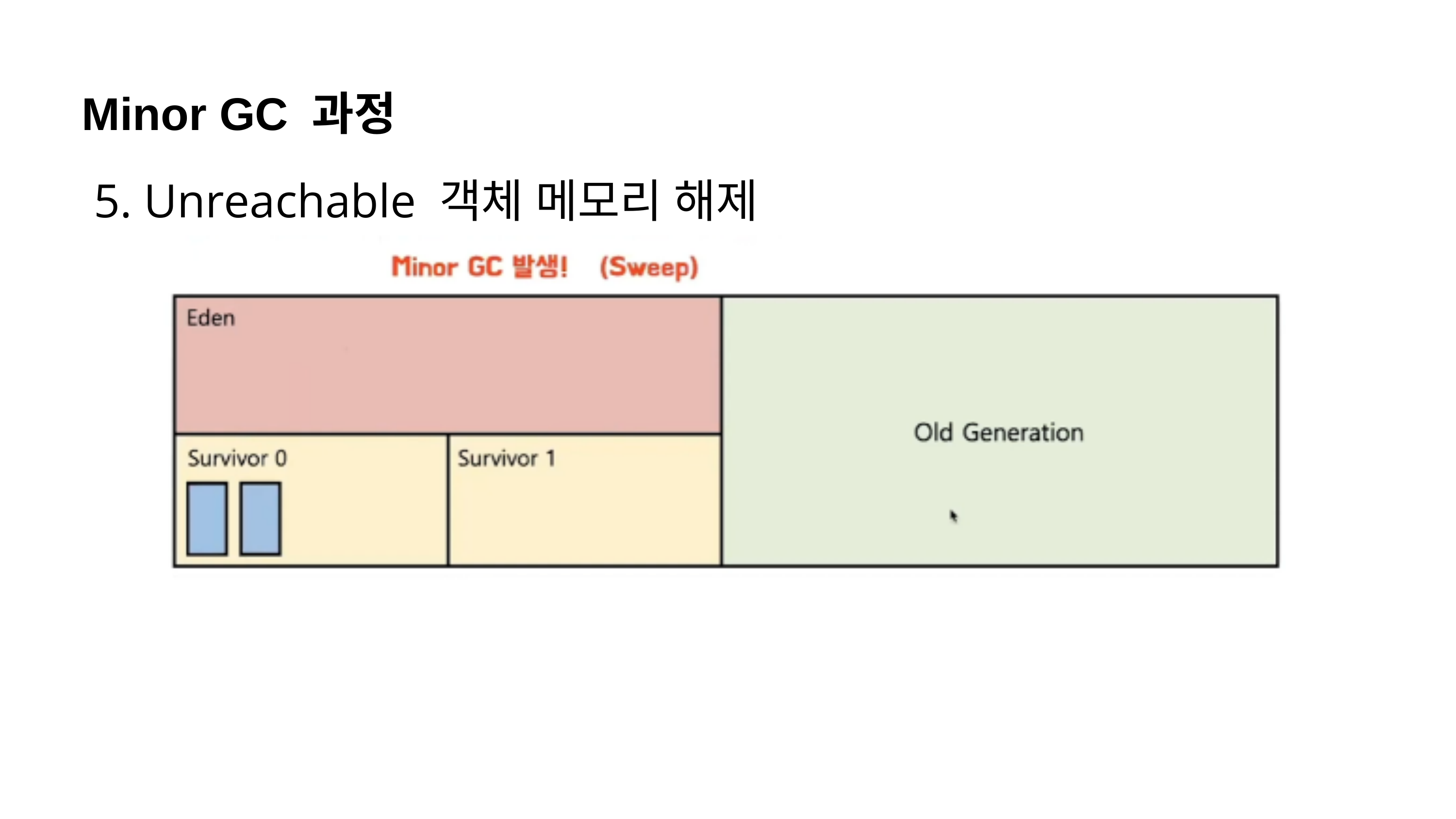

Minor GC 과정
 5. Unreachable 객체 메모리 해제